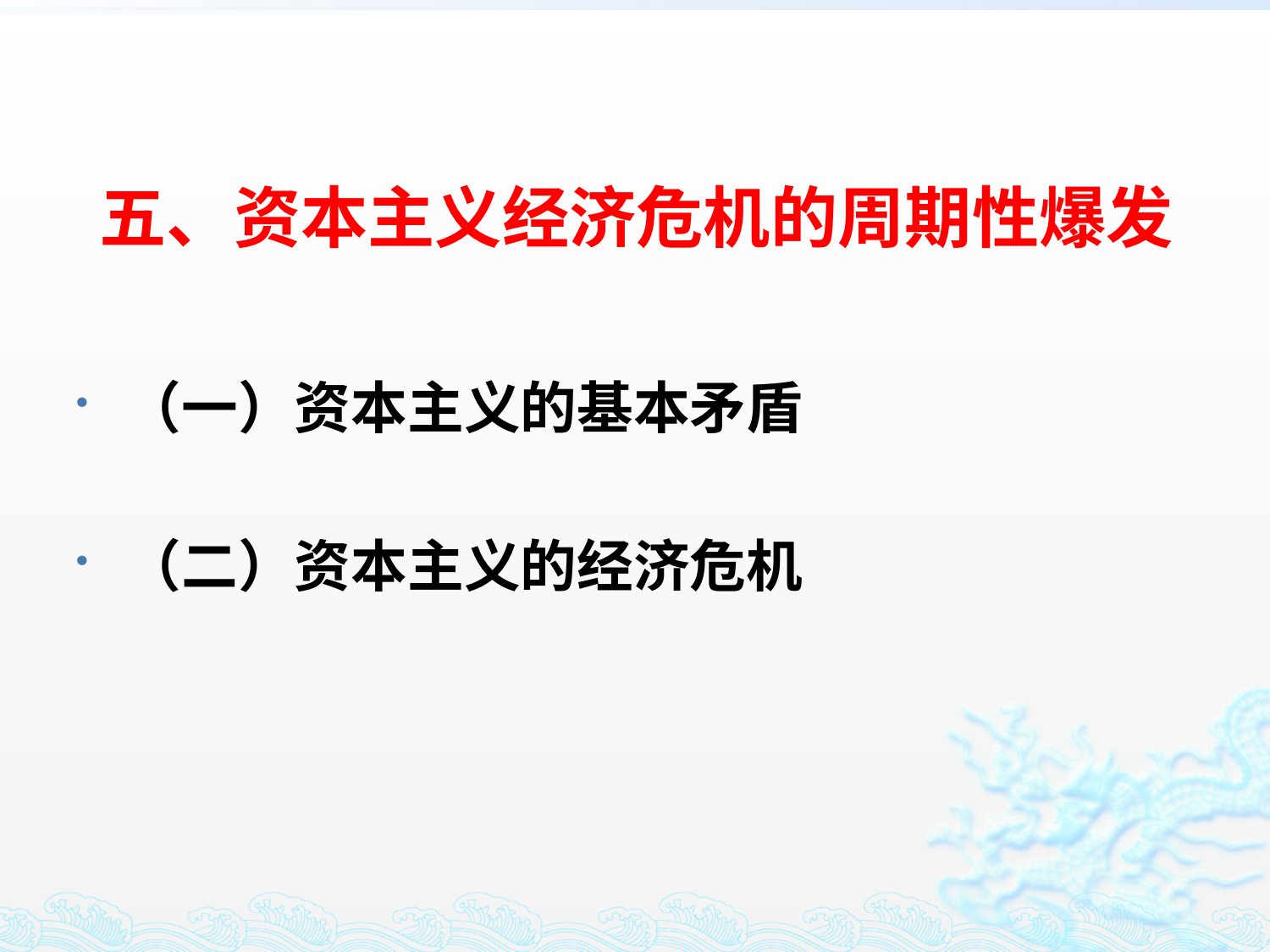

# 五、资本主义经济危机的周期性爆发
（一）资本主义的基本矛盾

（二）资本主义的经济危机